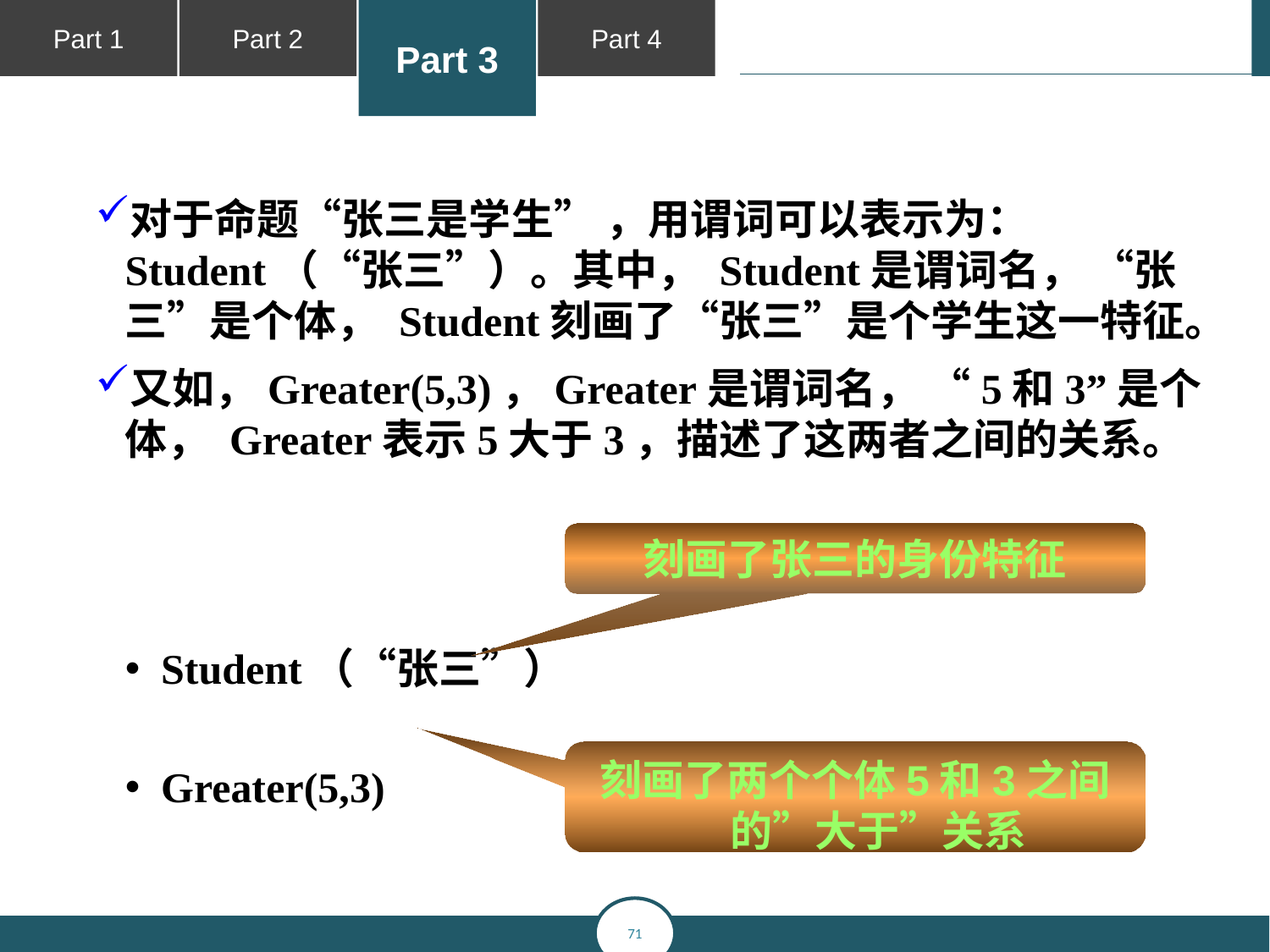

对于命题“张三是学生” ，用谓词可以表示为：Student（“张三”）。其中， Student是谓词名， “张三”是个体， Student刻画了“张三”是个学生这一特征。
又如，Greater(5,3)，Greater是谓词名， “5和3”是个体， Greater表示5大于3，描述了这两者之间的关系。
刻画了张三的身份特征
Student（“张三”）

Greater(5,3)
刻画了两个个体5和3之间的”大于”关系